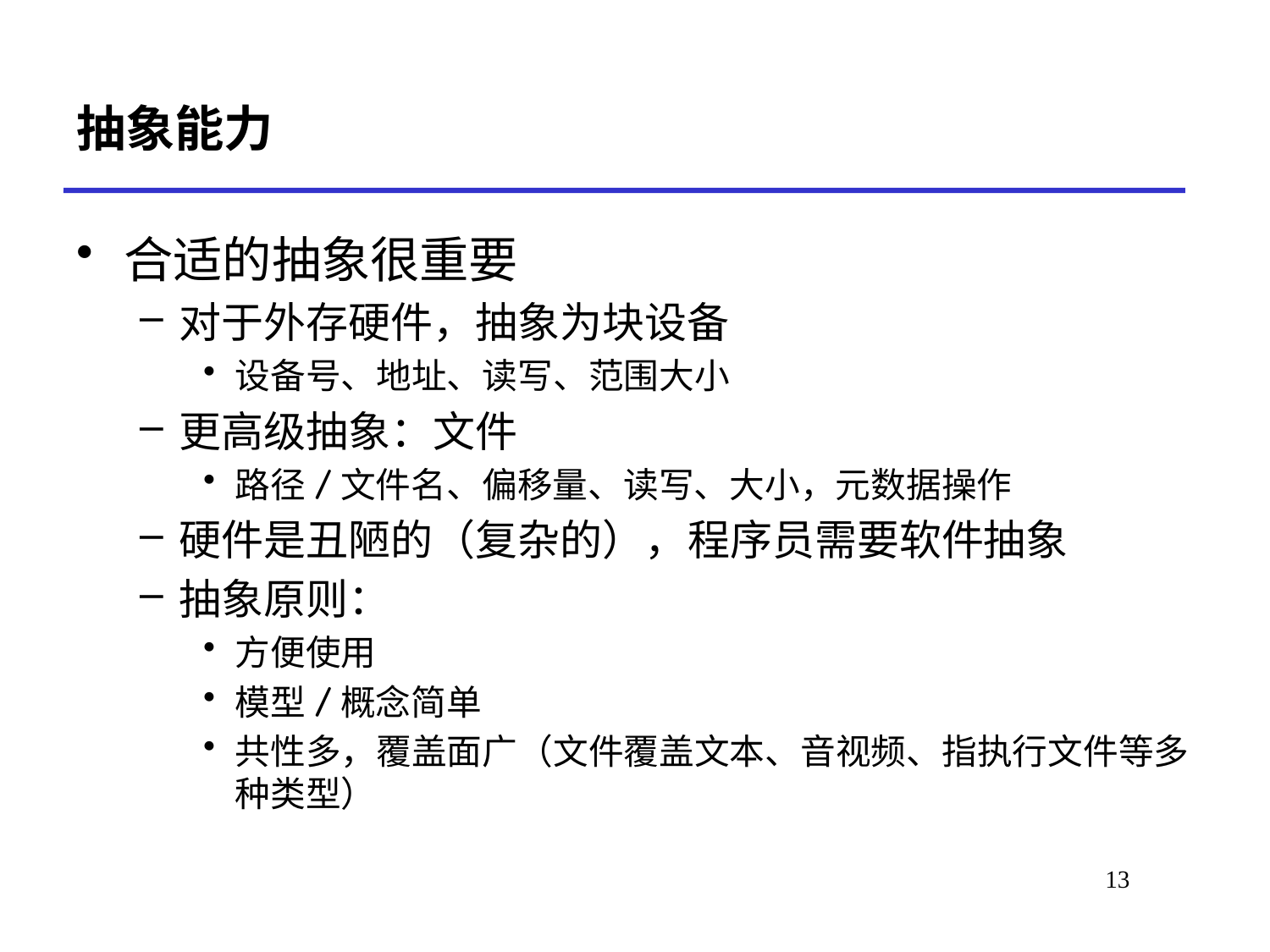

# 抽象能力
合适的抽象很重要
对于外存硬件，抽象为块设备
设备号、地址、读写、范围大小
更高级抽象：文件
路径/文件名、偏移量、读写、大小，元数据操作
硬件是丑陋的（复杂的），程序员需要软件抽象
抽象原则：
方便使用
模型/概念简单
共性多，覆盖面广（文件覆盖文本、音视频、指执行文件等多种类型）
13